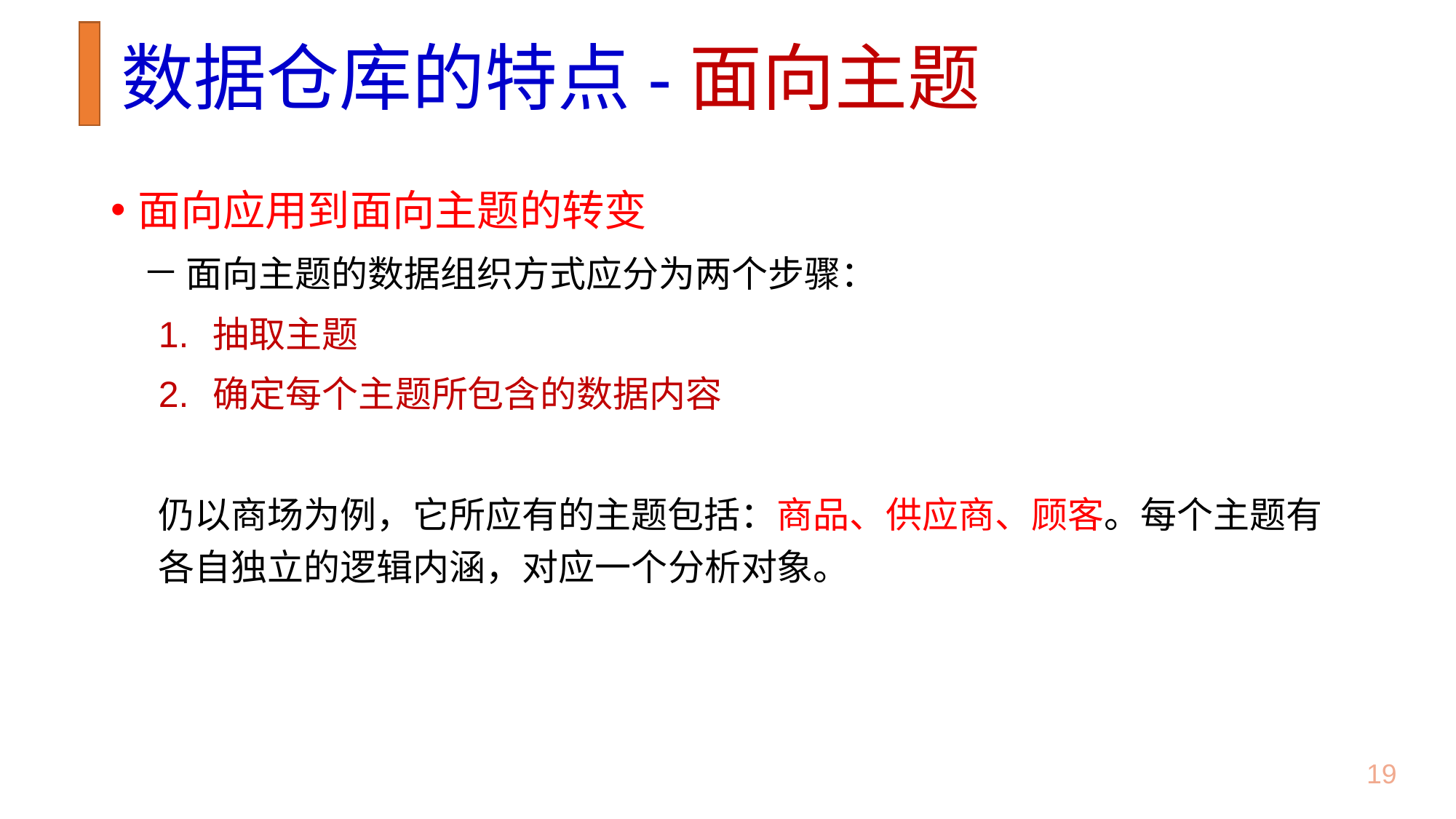

# 数据仓库的特点-面向主题
面向应用到面向主题的转变
面向主题的数据组织方式应分为两个步骤：
抽取主题
确定每个主题所包含的数据内容

仍以商场为例，它所应有的主题包括：商品、供应商、顾客。每个主题有各自独立的逻辑内涵，对应一个分析对象。
19